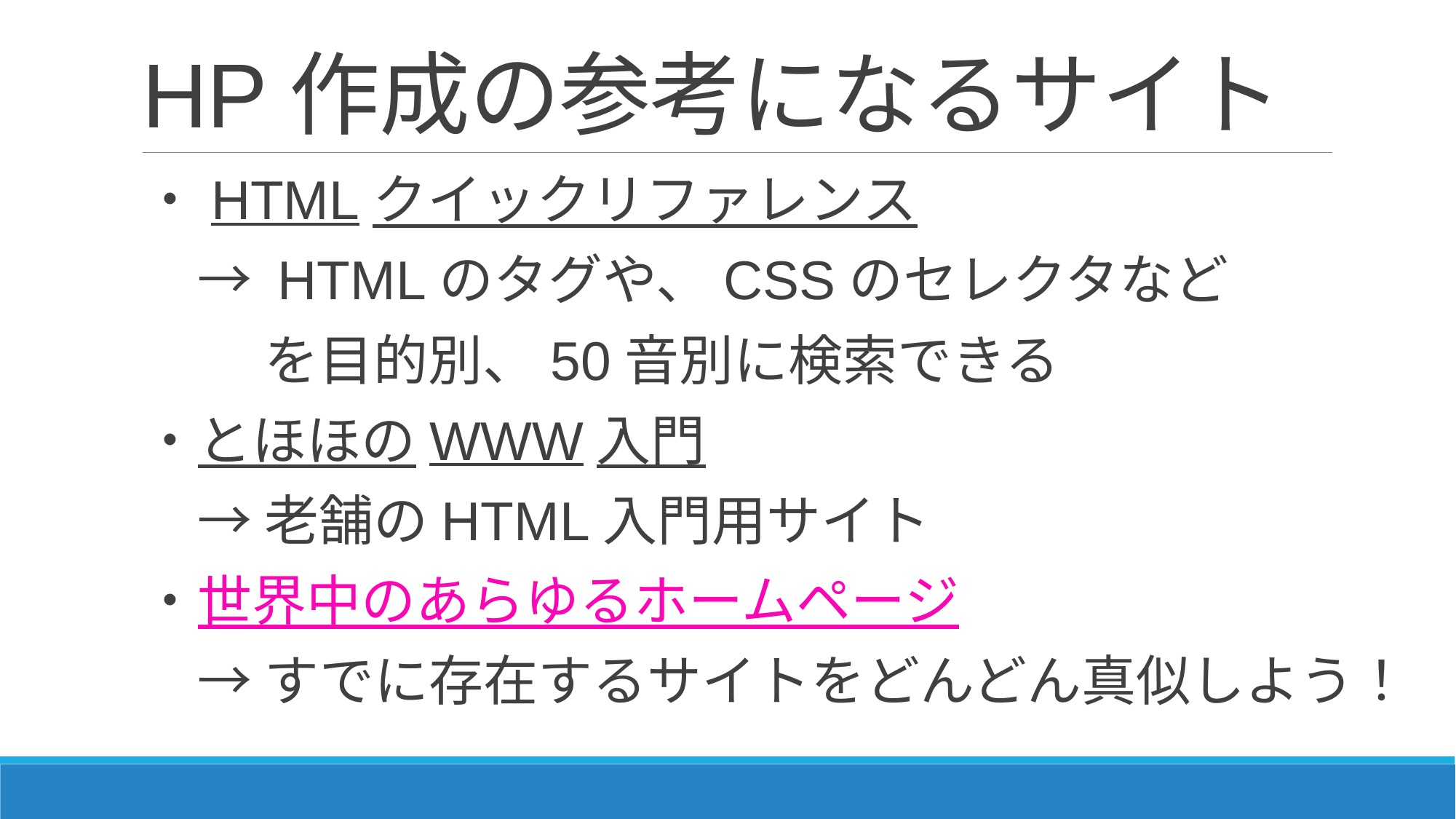

# HP作成の参考になるサイト
・HTMLクイックリファレンス
　→ HTMLのタグや、CSSのセレクタなど
　　 を目的別、50音別に検索できる
・とほほのWWW入門
　→ 老舗のHTML入門用サイト
・世界中のあらゆるホームページ
　→ すでに存在するサイトをどんどん真似しよう！